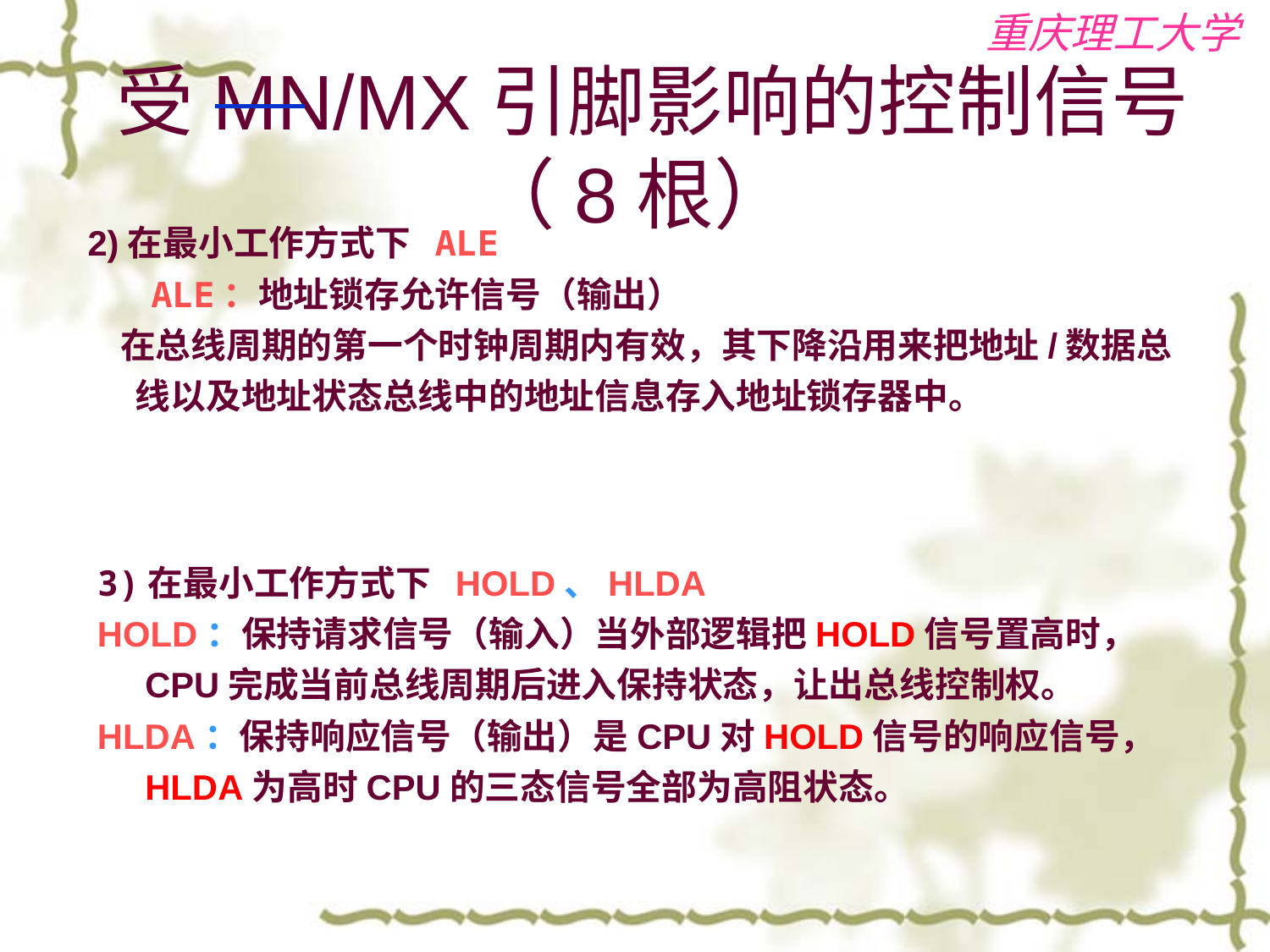

# 受MN/MX引脚影响的控制信号（8根）

2)在最小工作方式下  ALE
   ALE：地址锁存允许信号（输出）
   在总线周期的第一个时钟周期内有效，其下降沿用来把地址/数据总线以及地址状态总线中的地址信息存入地址锁存器中。

3)在最小工作方式下  HOLD、HLDA
HOLD：保持请求信号（输入）当外部逻辑把HOLD信号置高时，CPU完成当前总线周期后进入保持状态，让出总线控制权。
HLDA：保持响应信号（输出）是CPU对HOLD信号的响应信号，HLDA为高时CPU的三态信号全部为高阻状态。